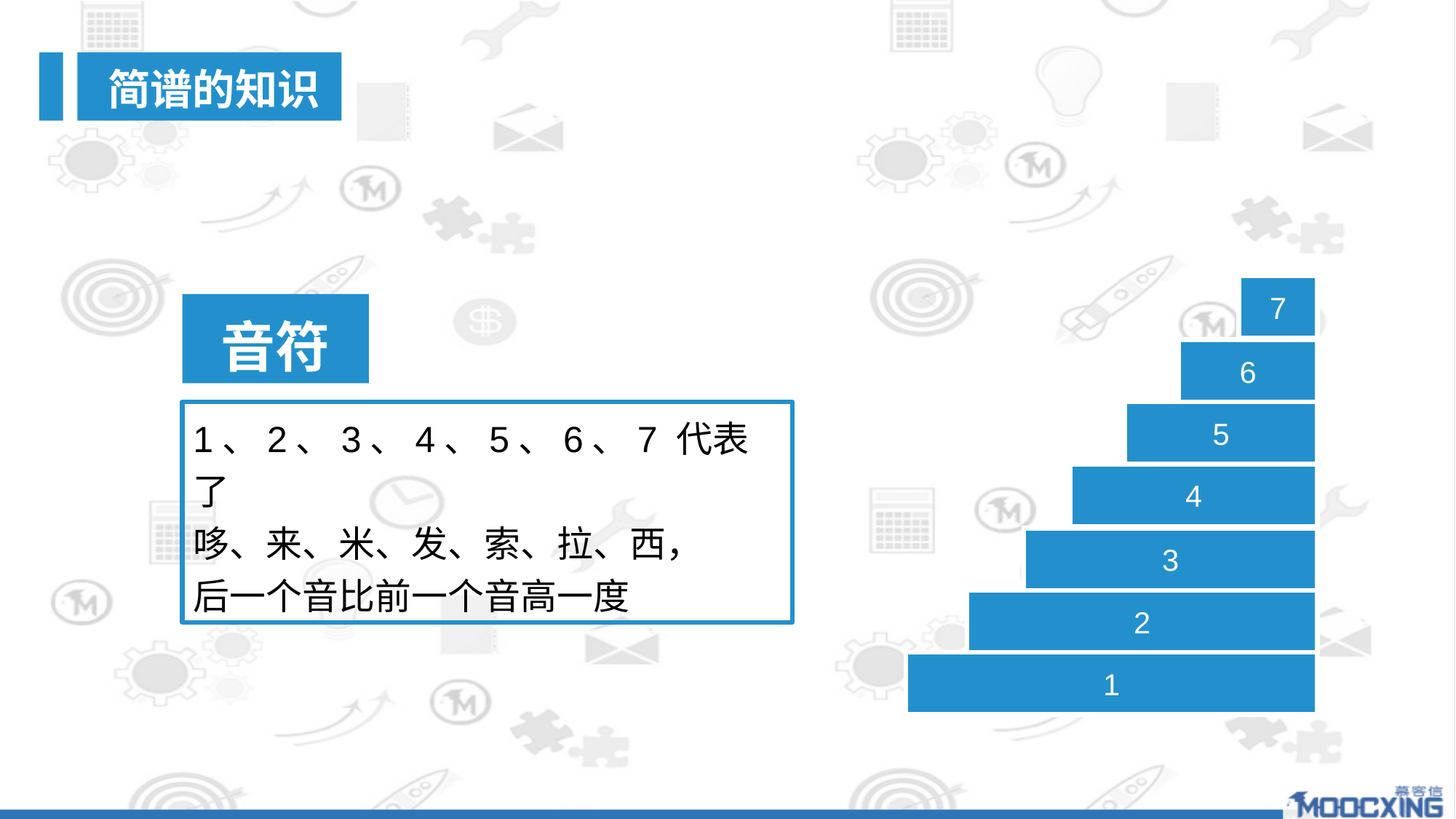

简谱的知识
7
6
5
4
3
2
1
音符
1、2、3、4、5、6、7 代表了
哆、来、米、发、索、拉、西，
后一个音比前一个音高一度